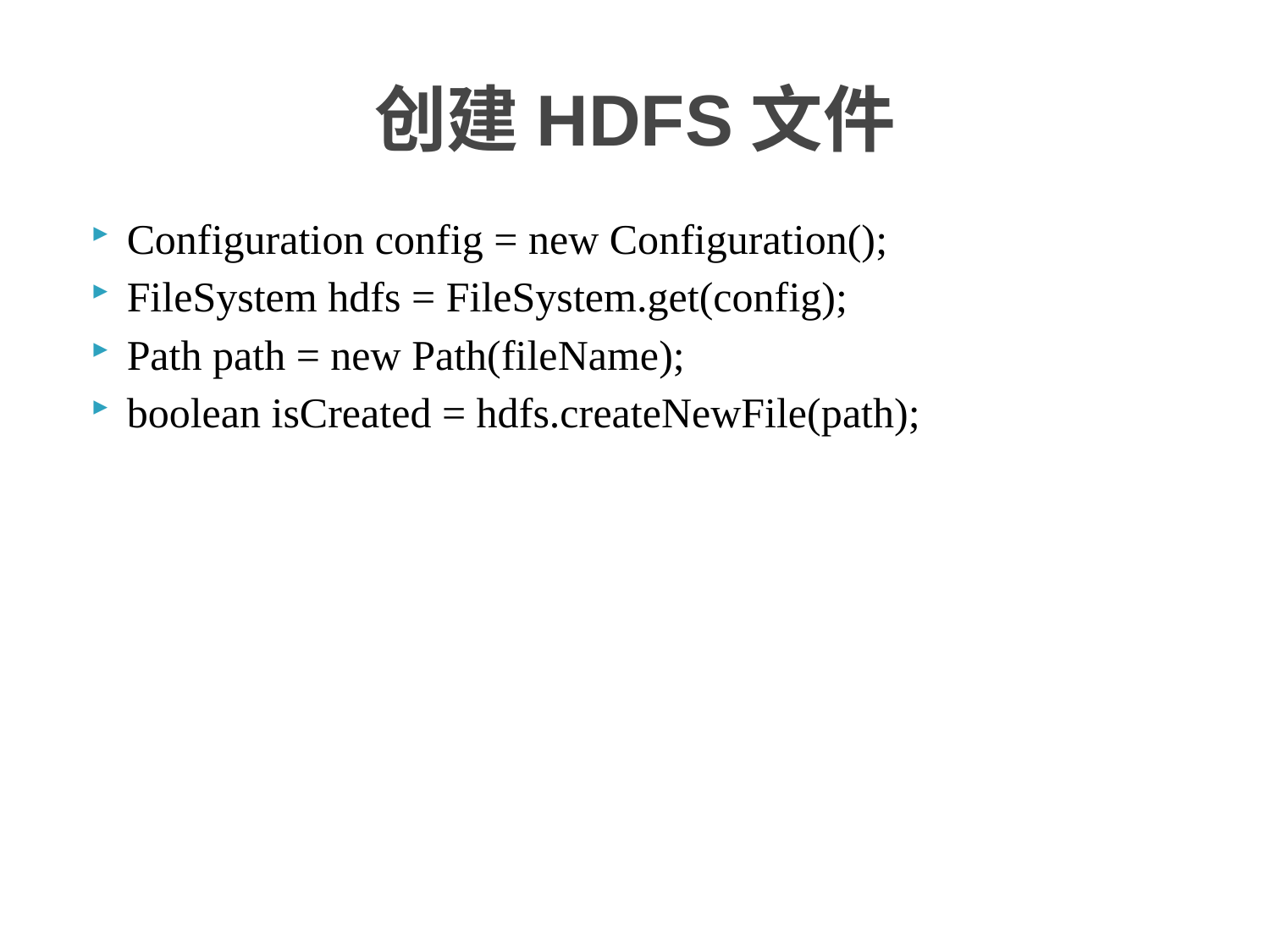

# 创建HDFS文件
Configuration config = new Configuration();
FileSystem hdfs = FileSystem.get(config);
Path path = new Path(fileName);
boolean isCreated = hdfs.createNewFile(path);